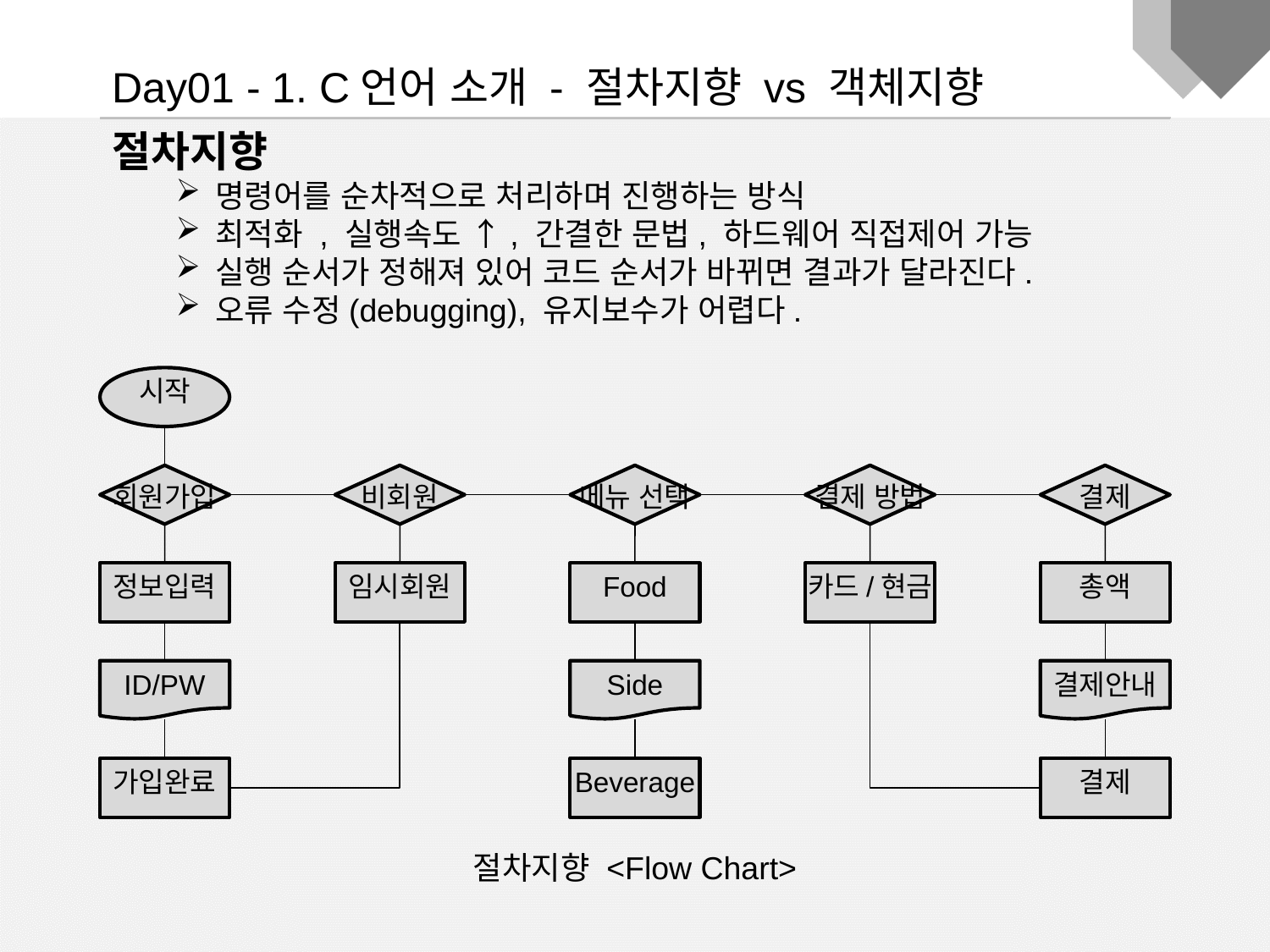

Day01 - 1. C언어 소개 - 절차지향 vs 객체지향
절차지향
명령어를 순차적으로 처리하며 진행하는 방식
최적화 , 실행속도 ↑, 간결한 문법, 하드웨어 직접제어 가능
실행 순서가 정해져 있어 코드 순서가 바뀌면 결과가 달라진다.
오류 수정(debugging), 유지보수가 어렵다.

시작

회원가입
비회원
메뉴 선택
결제 방법
결제
정보입력

임시회원

Food
카드/현금

총액

ID/PW

Side
결제안내

가입완료

Beverage

결제
절차지향 <Flow Chart>